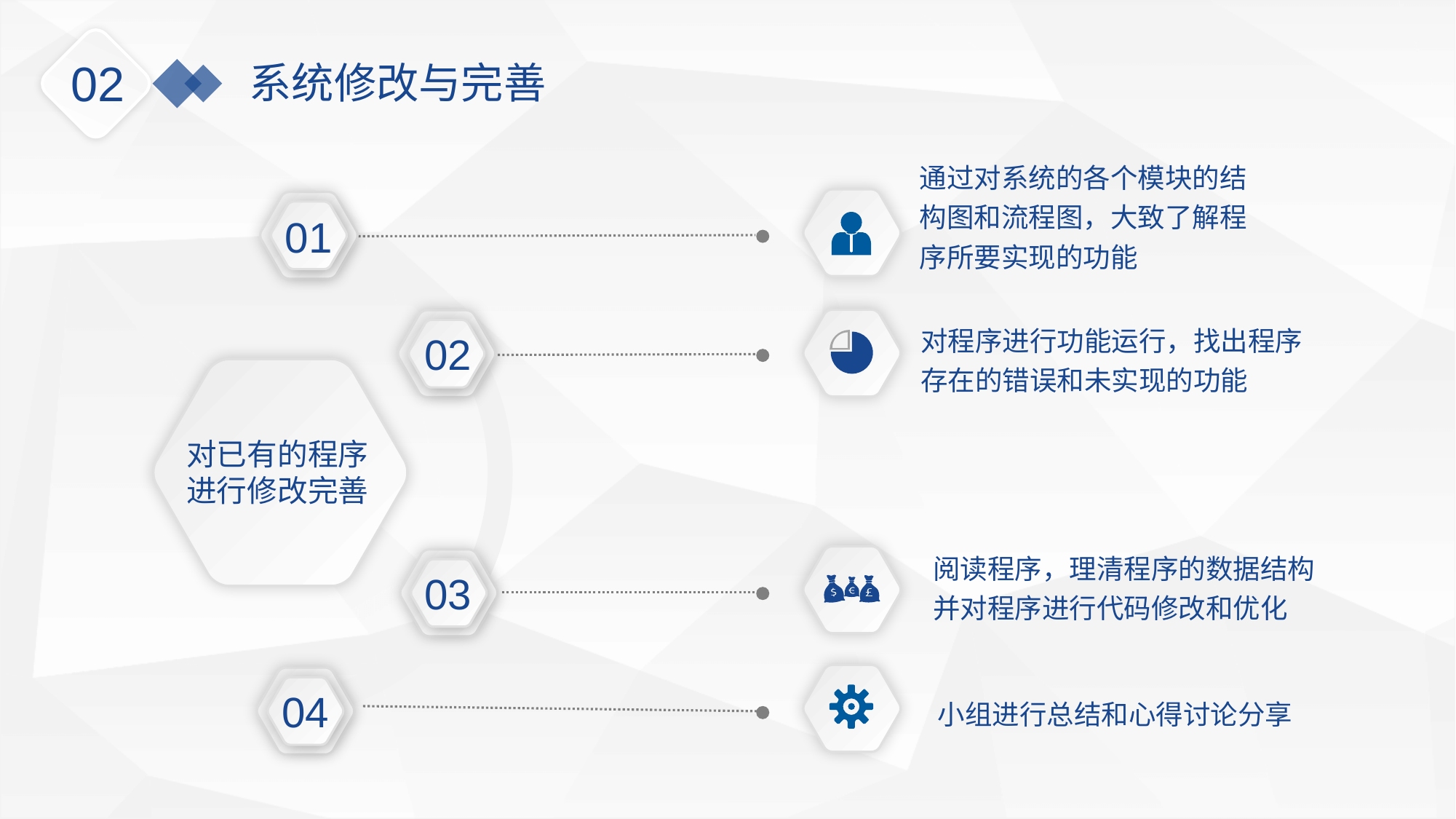

02
系统修改与完善

通过对系统的各个模块的结构图和流程图，大致了解程序所要实现的功能

01

02

对已有的程序进行修改完善

03

04

对程序进行功能运行，找出程序存在的错误和未实现的功能

阅读程序，理清程序的数据结构并对程序进行代码修改和优化

小组进行总结和心得讨论分享